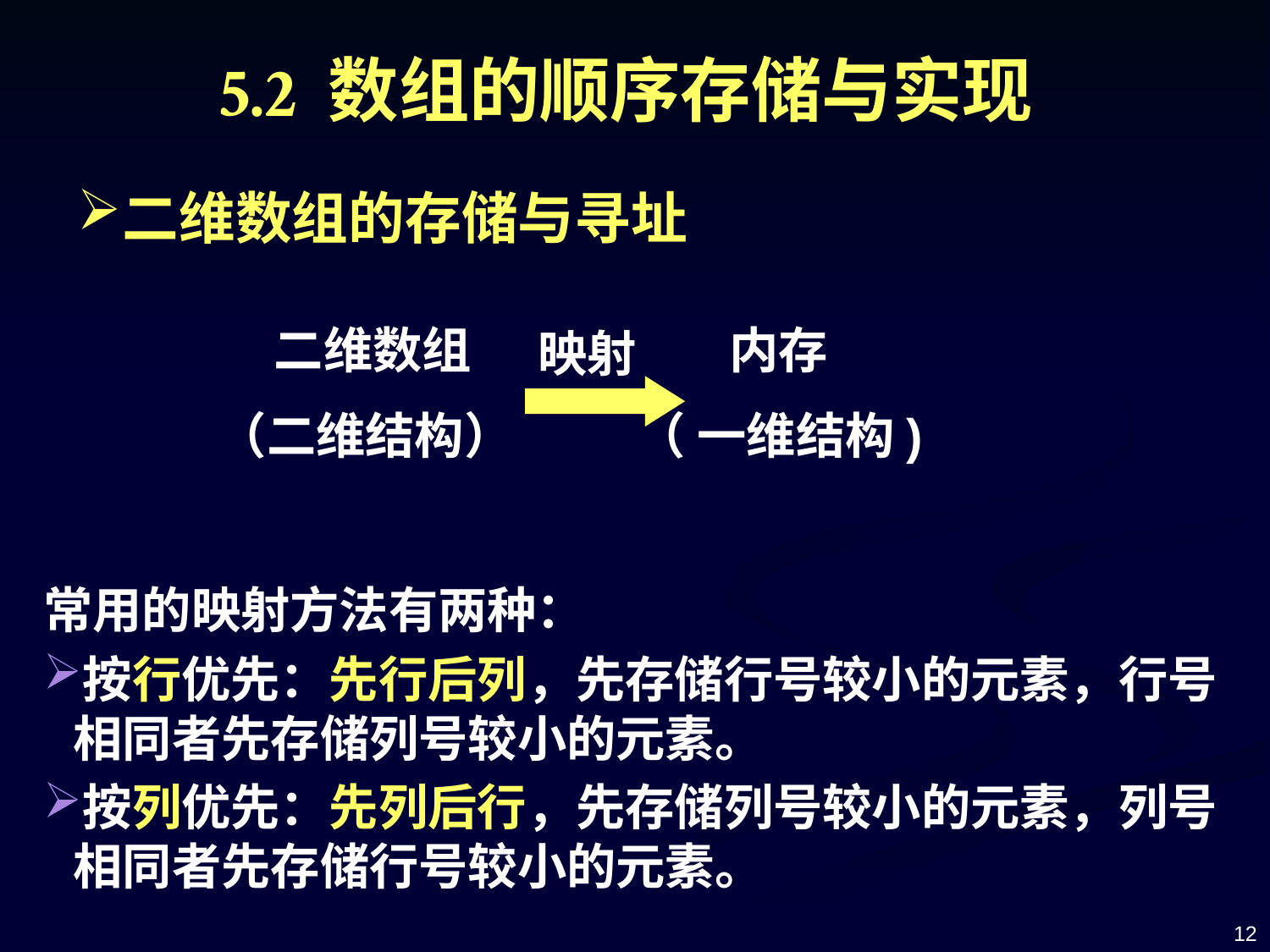

5.2 数组的顺序存储与实现
二维数组的存储与寻址
    二维数组                       内存
（二维结构）           （ 一维结构)
映射

常用的映射方法有两种：
按行优先：先行后列，先存储行号较小的元素，行号相同者先存储列号较小的元素。
按列优先：先列后行，先存储列号较小的元素，列号相同者先存储行号较小的元素。
12